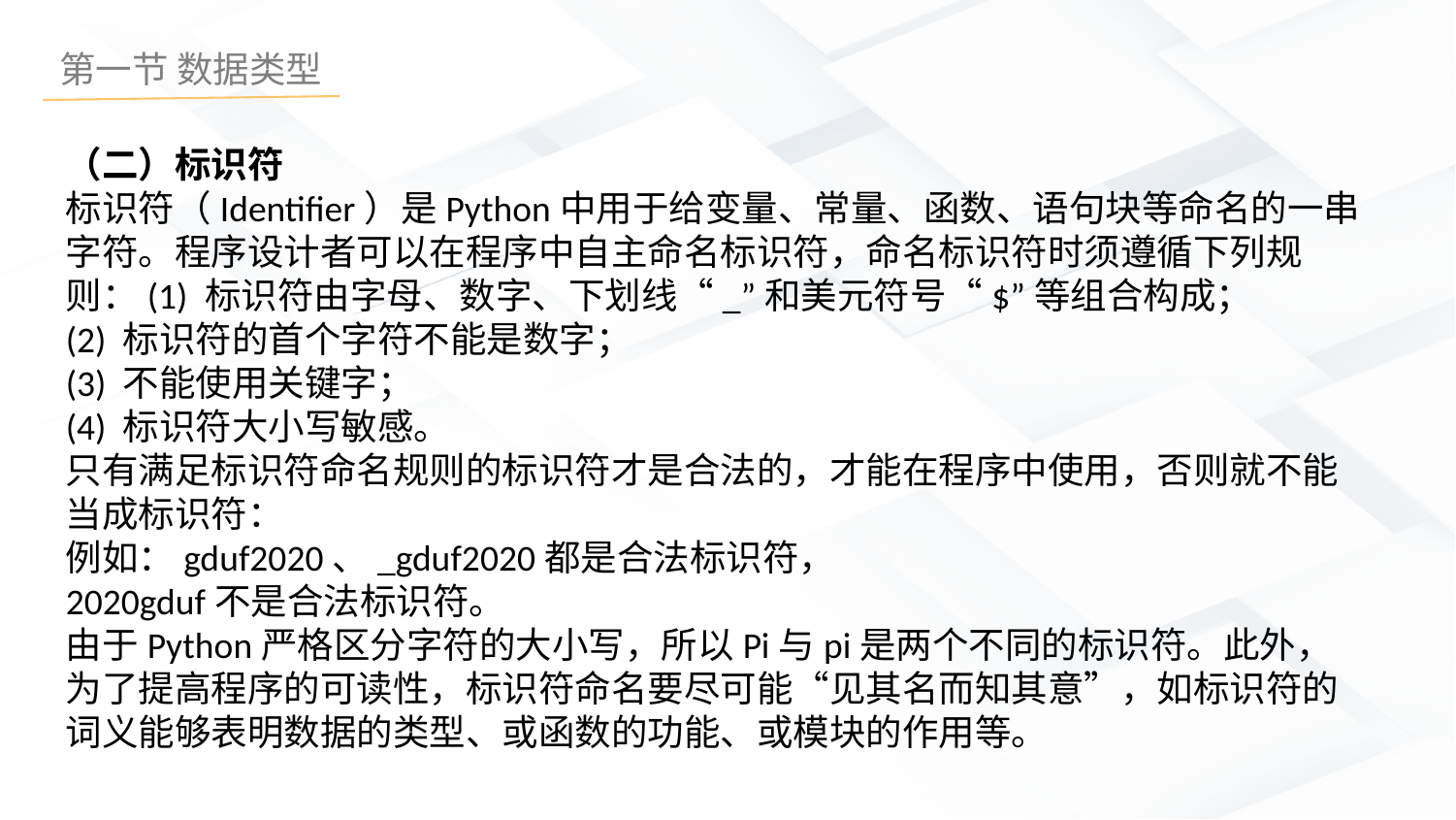

（二）标识符
标识符（Identifier）是Python中用于给变量、常量、函数、语句块等命名的一串字符。程序设计者可以在程序中自主命名标识符，命名标识符时须遵循下列规则：(1) 标识符由字母、数字、下划线“_”和美元符号“$”等组合构成；
(2) 标识符的首个字符不能是数字；
(3) 不能使用关键字；
(4) 标识符大小写敏感。
只有满足标识符命名规则的标识符才是合法的，才能在程序中使用，否则就不能当成标识符：
例如：gduf2020、_gduf2020都是合法标识符，
2020gduf不是合法标识符。
由于Python严格区分字符的大小写，所以Pi与pi是两个不同的标识符。此外，为了提高程序的可读性，标识符命名要尽可能“见其名而知其意”，如标识符的词义能够表明数据的类型、或函数的功能、或模块的作用等。